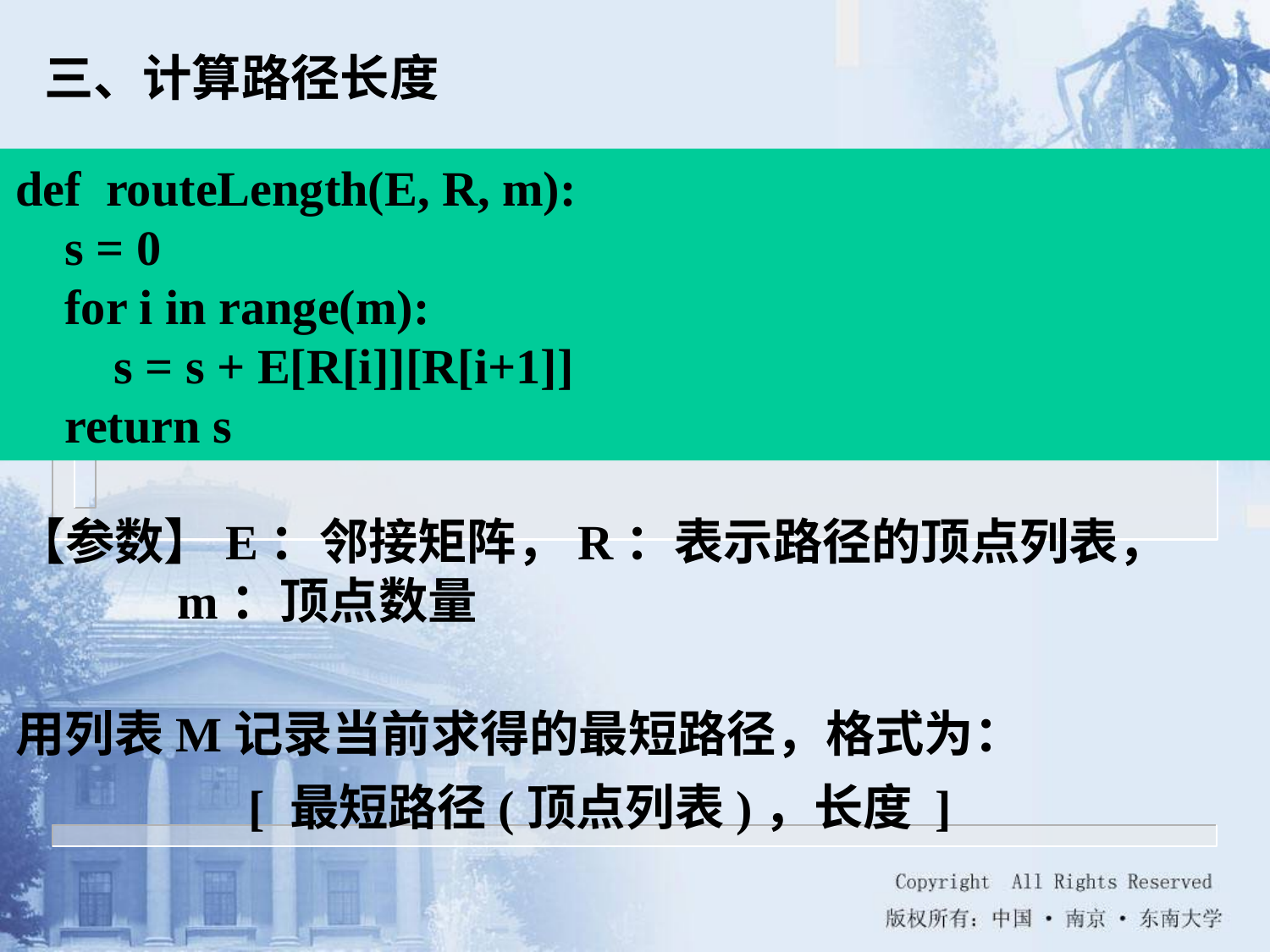

三、计算路径长度
def  routeLength(E, R, m):
    s = 0
    for i in range(m):
        s = s + E[R[i]][R[i+1]]
    return s
【参数】E：邻接矩阵，R：表示路径的顶点列表，m：顶点数量
用列表M记录当前求得的最短路径，格式为：
                   [ 最短路径(顶点列表)，长度 ]